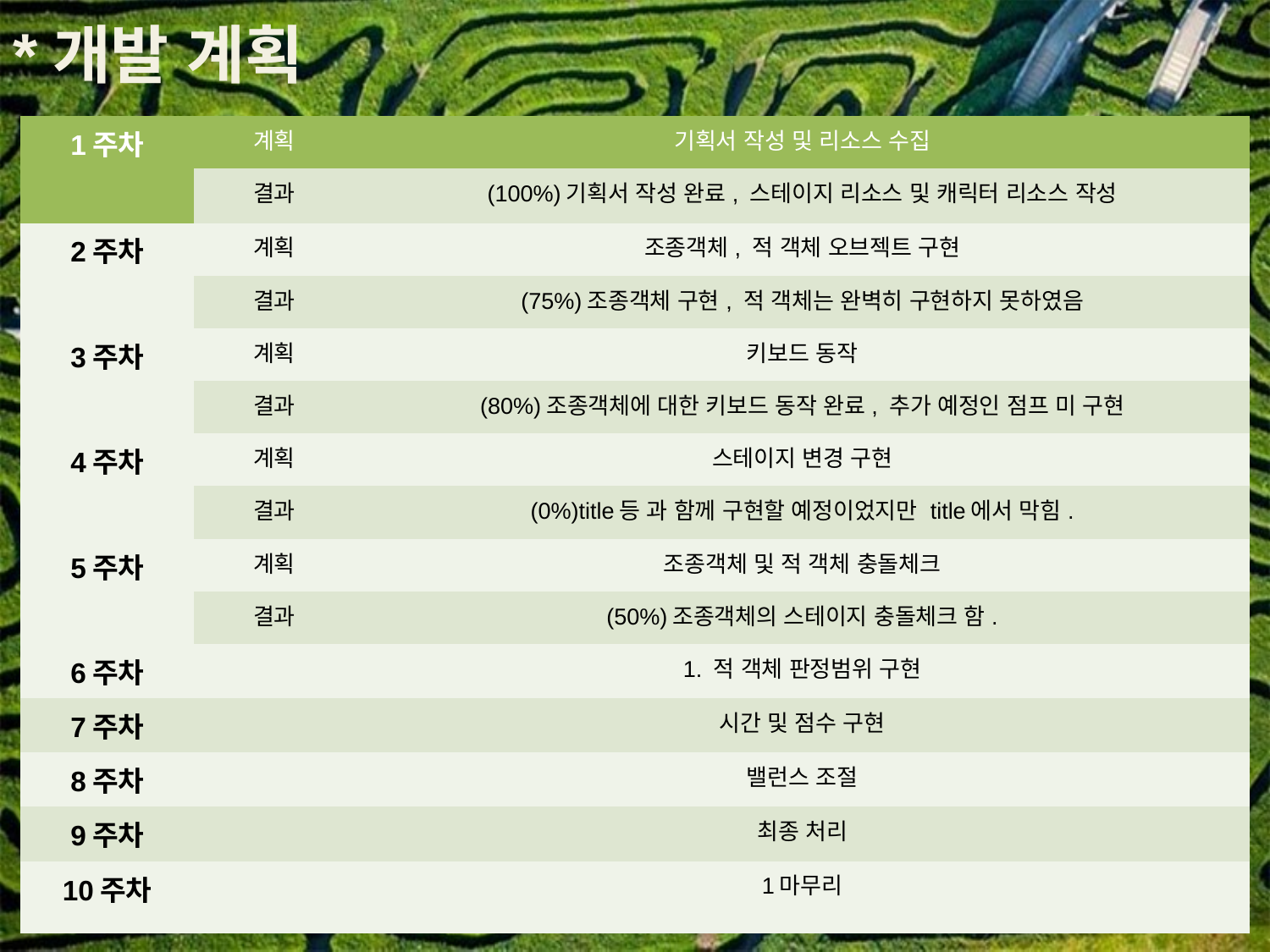

# *개발 계획
| 1주차 | 계획 | 기획서 작성 및 리소스 수집 |
| --- | --- | --- |
|  | 결과 | (100%)기획서 작성 완료, 스테이지 리소스 및 캐릭터 리소스 작성 |
| 2주차 | 계획 | 조종객체, 적 객체 오브젝트 구현 |
|  | 결과 | (75%)조종객체 구현, 적 객체는 완벽히 구현하지 못하였음 |
| 3주차 | 계획 | 키보드 동작 |
|  | 결과 | (80%)조종객체에 대한 키보드 동작 완료, 추가 예정인 점프 미 구현 |
| 4주차 | 계획 | 스테이지 변경 구현 |
|  | 결과 | (0%)title등 과 함께 구현할 예정이었지만 title에서 막힘. |
| 5주차 | 계획 | 조종객체 및 적 객체 충돌체크 |
|  | 결과 | (50%)조종객체의 스테이지 충돌체크 함. |
| 6주차 |  | 1. 적 객체 판정범위 구현 |
| 7주차 |  | 시간 및 점수 구현 |
| 8주차 |  | 밸런스 조절 |
| 9주차 |  | 최종 처리 |
| 10주차 |  | 1마무리 |